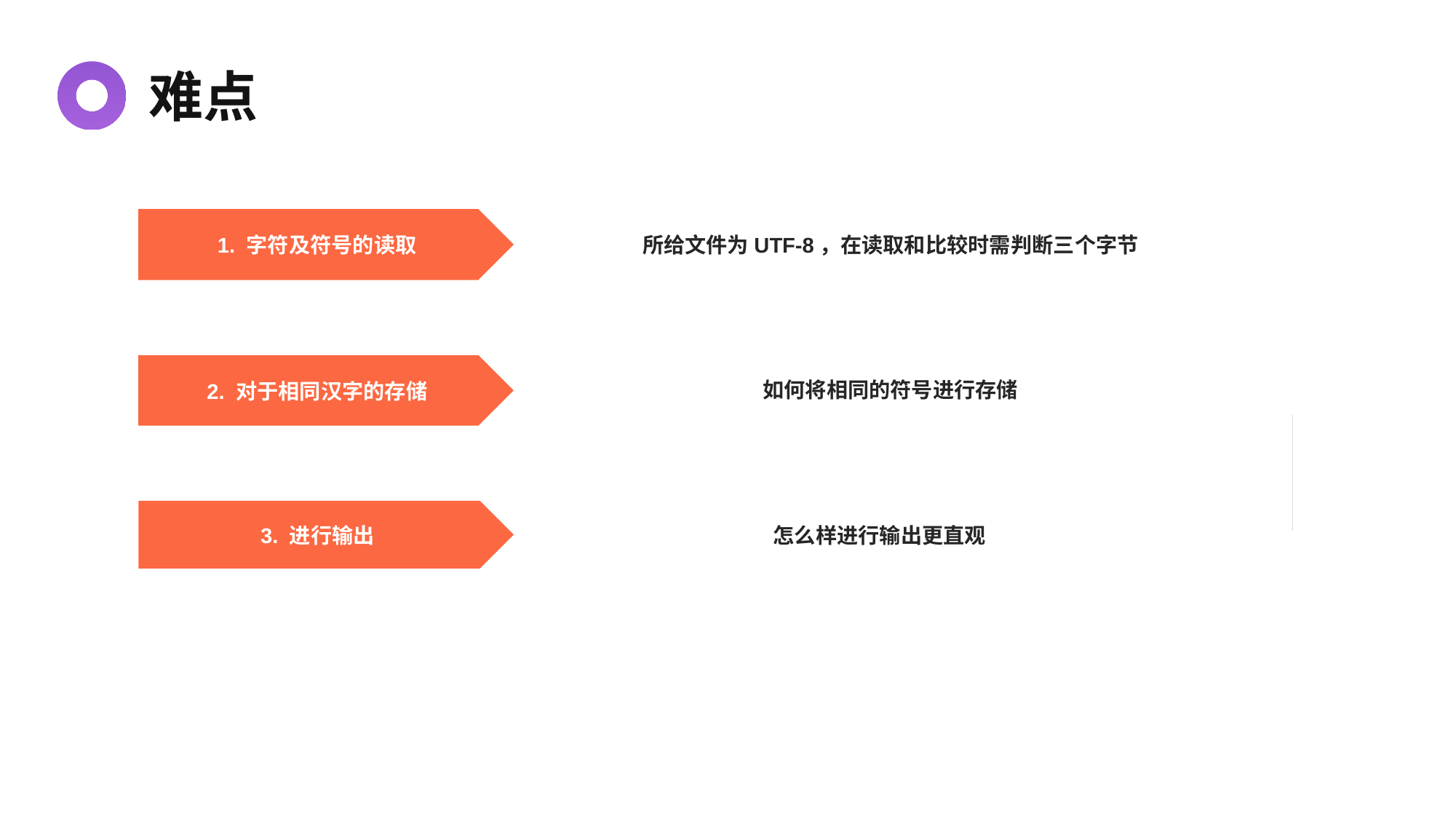

难点

1. 字符及符号的读取
所给文件为UTF-8，在读取和比较时需判断三个字节
如何将相同的符号进行存储
怎么样进行输出更直观

2. 对于相同汉字的存储
3. 进行输出